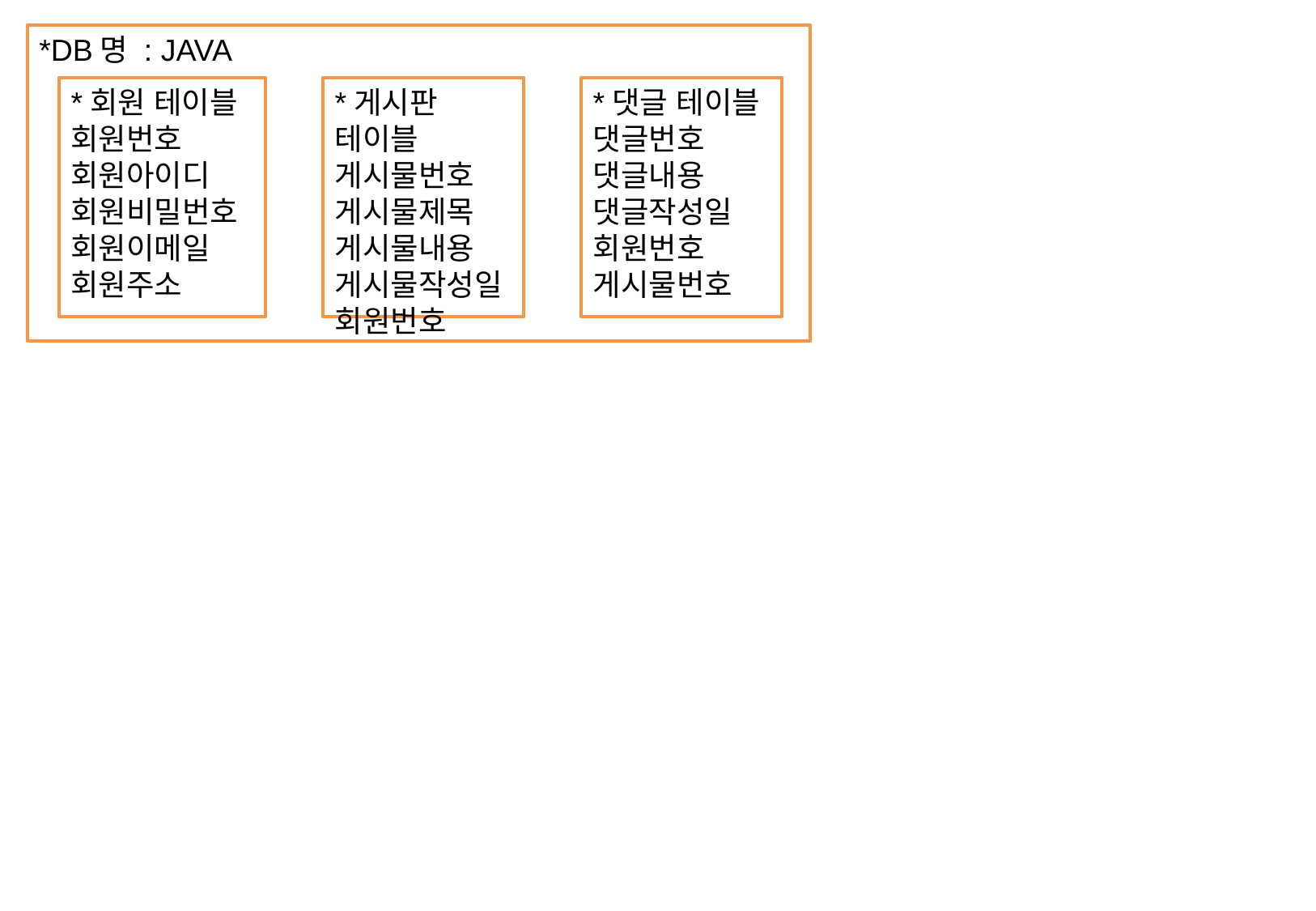

*DB명 : JAVA
*회원 테이블
회원번호
회원아이디
회원비밀번호
회원이메일
회원주소
*게시판 테이블
게시물번호
게시물제목
게시물내용
게시물작성일
회원번호
*댓글 테이블
댓글번호
댓글내용
댓글작성일
회원번호
게시물번호